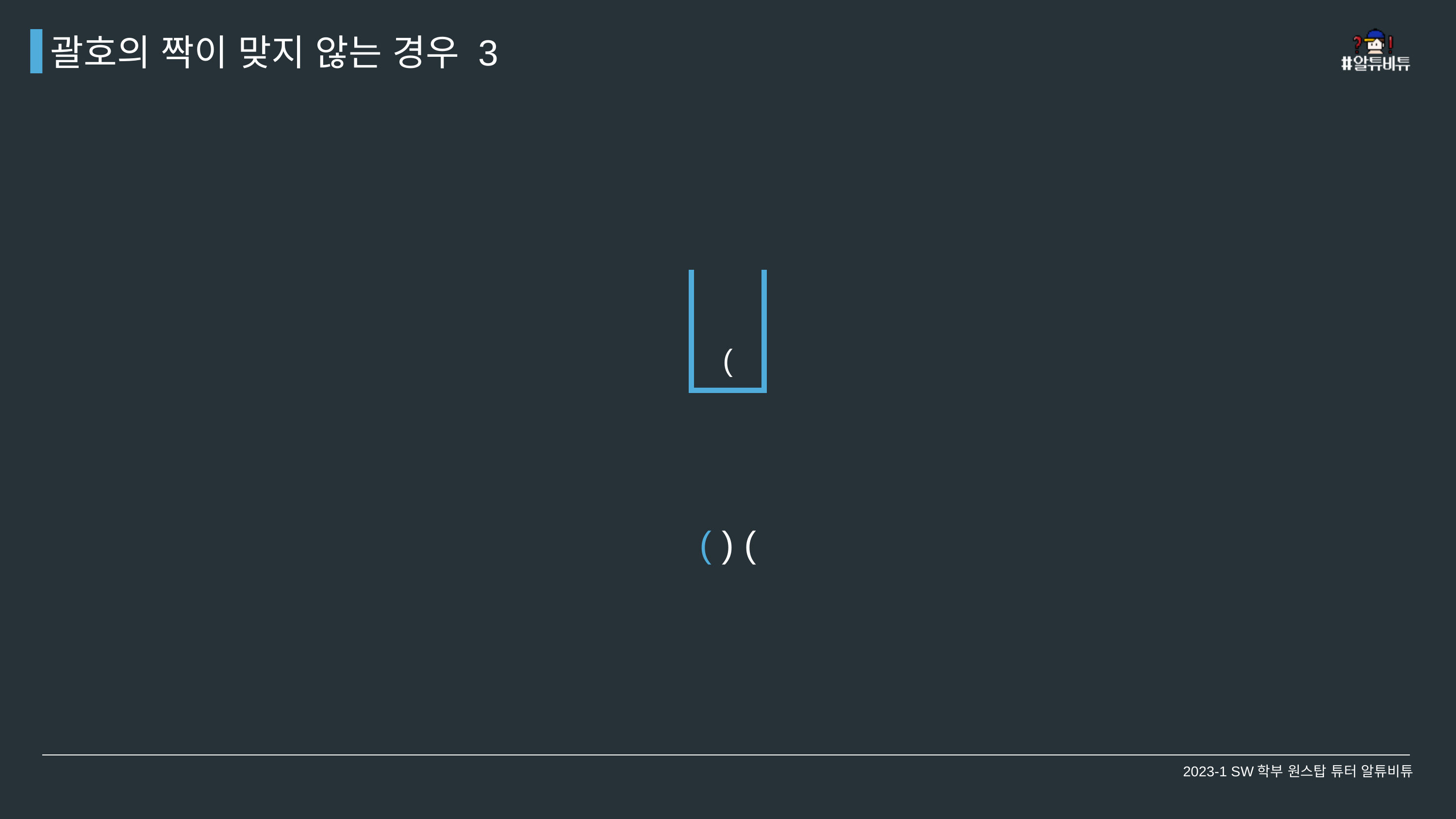

괄호의 짝이 맞지 않는 경우 3
|  |
| --- |
| ( |
( ) (
2023-1 SW학부 원스탑 튜터 알튜비튜